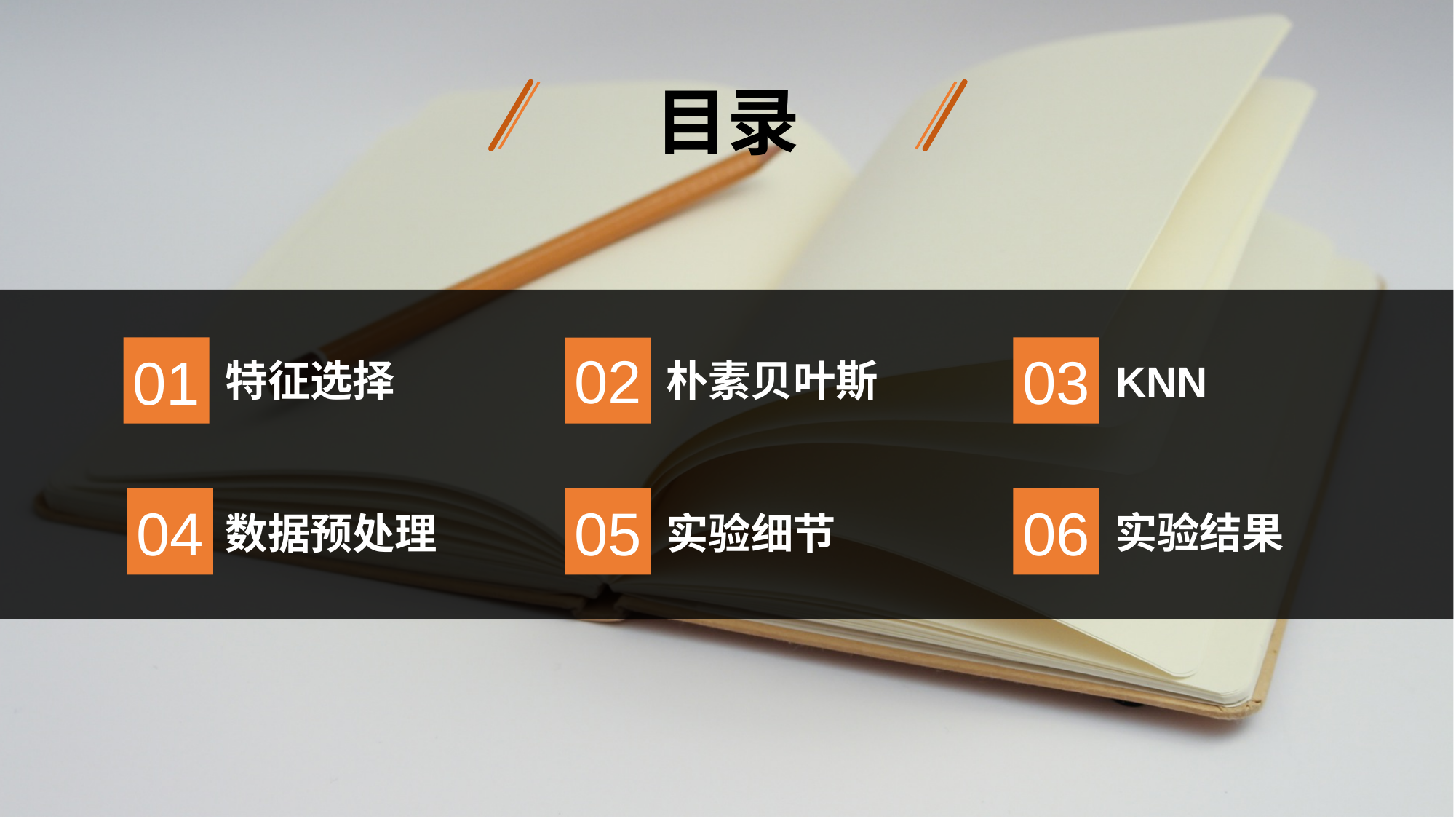

目录

02

朴素贝叶斯

01

03
KNN
特征选择

04

05

06
实验结果
数据预处理
实验细节